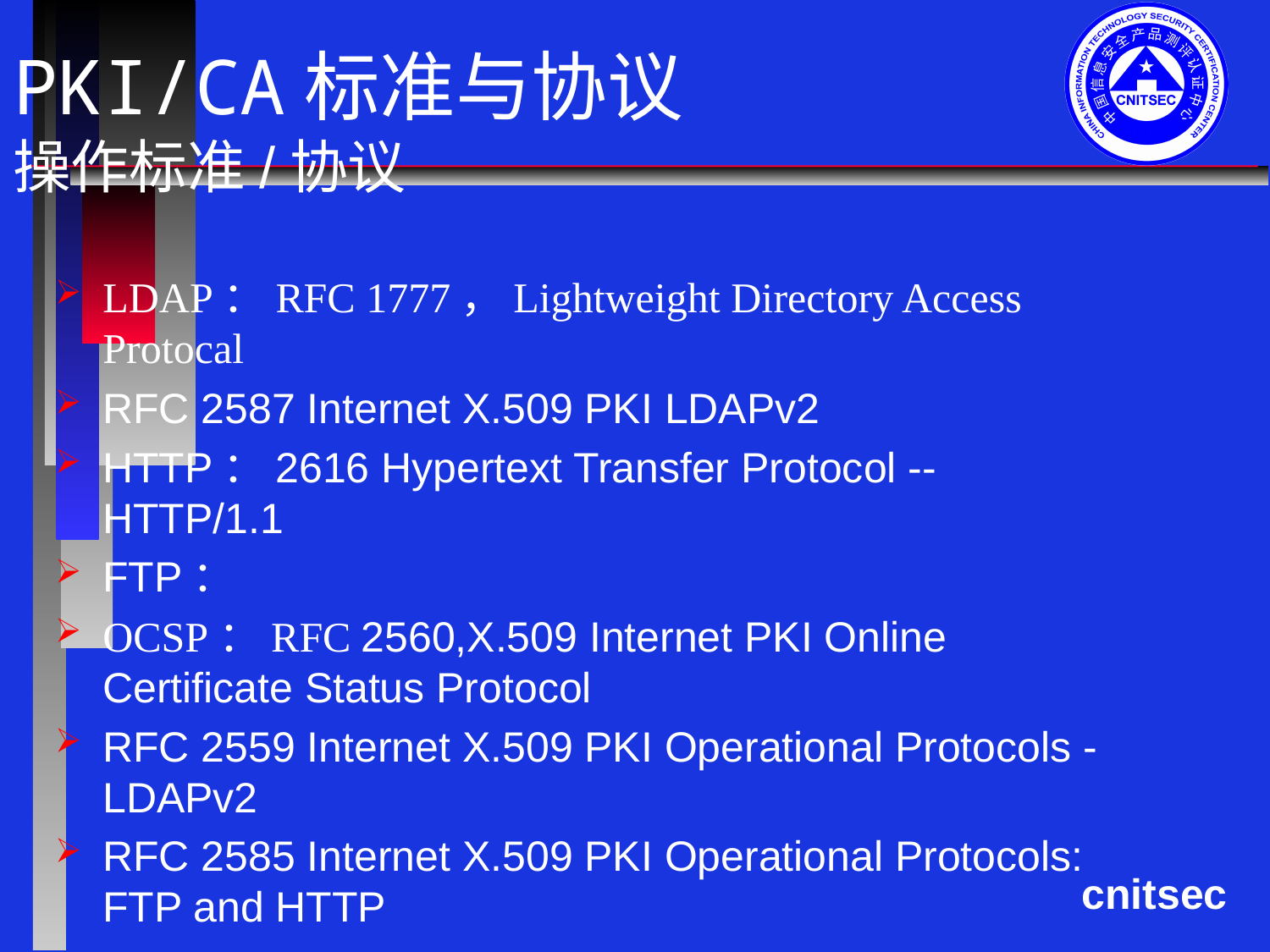

# PKI/CA标准与协议 操作标准/协议
LDAP：RFC 1777，Lightweight Directory Access Protocal
RFC 2587 Internet X.509 PKI LDAPv2
HTTP：2616 Hypertext Transfer Protocol -- HTTP/1.1
FTP：
OCSP：RFC 2560,X.509 Internet PKI Online Certificate Status Protocol
RFC 2559 Internet X.509 PKI Operational Protocols - LDAPv2
RFC 2585 Internet X.509 PKI Operational Protocols: FTP and HTTP